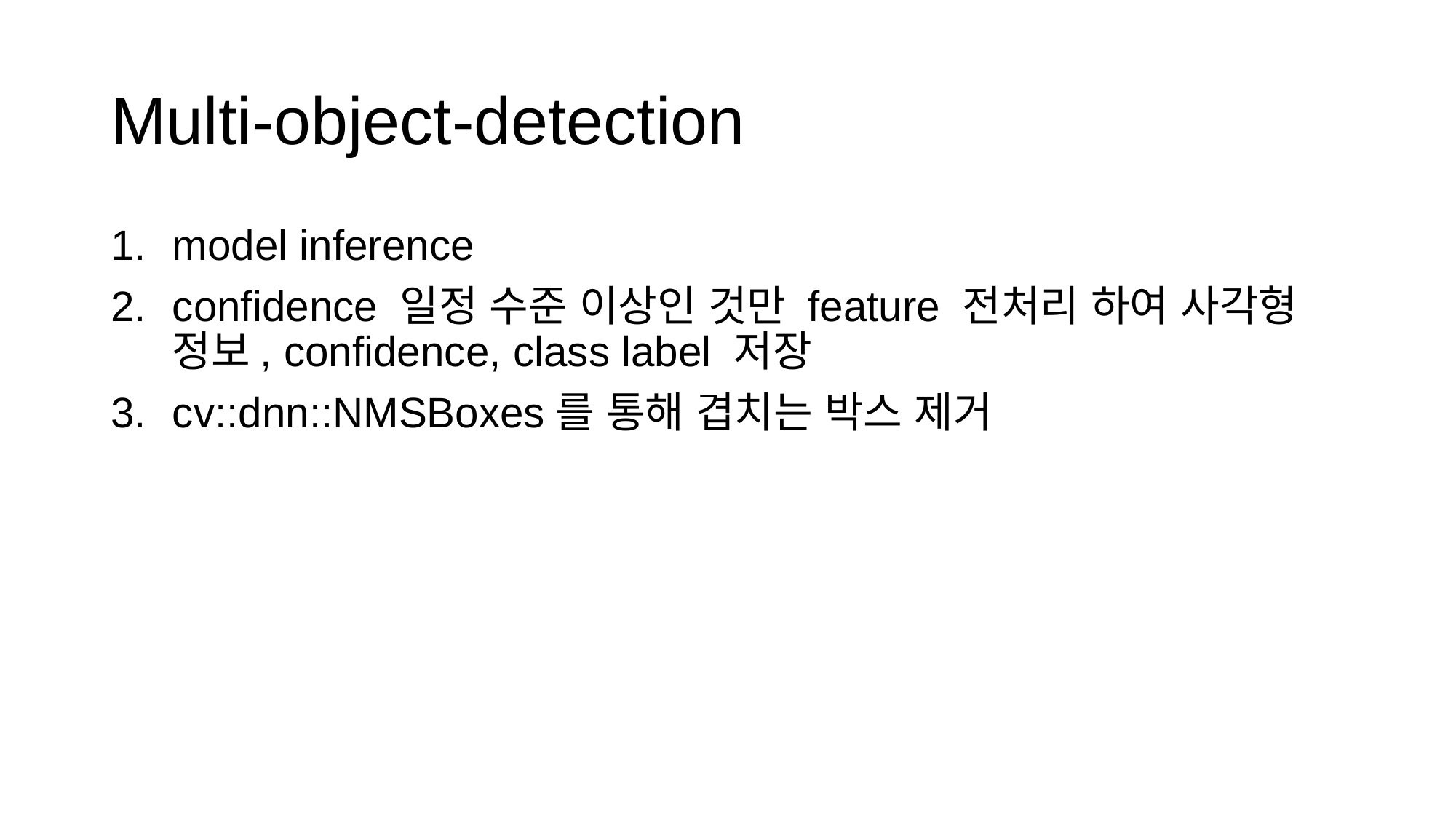

# Multi-object-detection
model inference
confidence 일정 수준 이상인 것만 feature 전처리 하여 사각형 정보, confidence, class label 저장
cv::dnn::NMSBoxes를 통해 겹치는 박스 제거